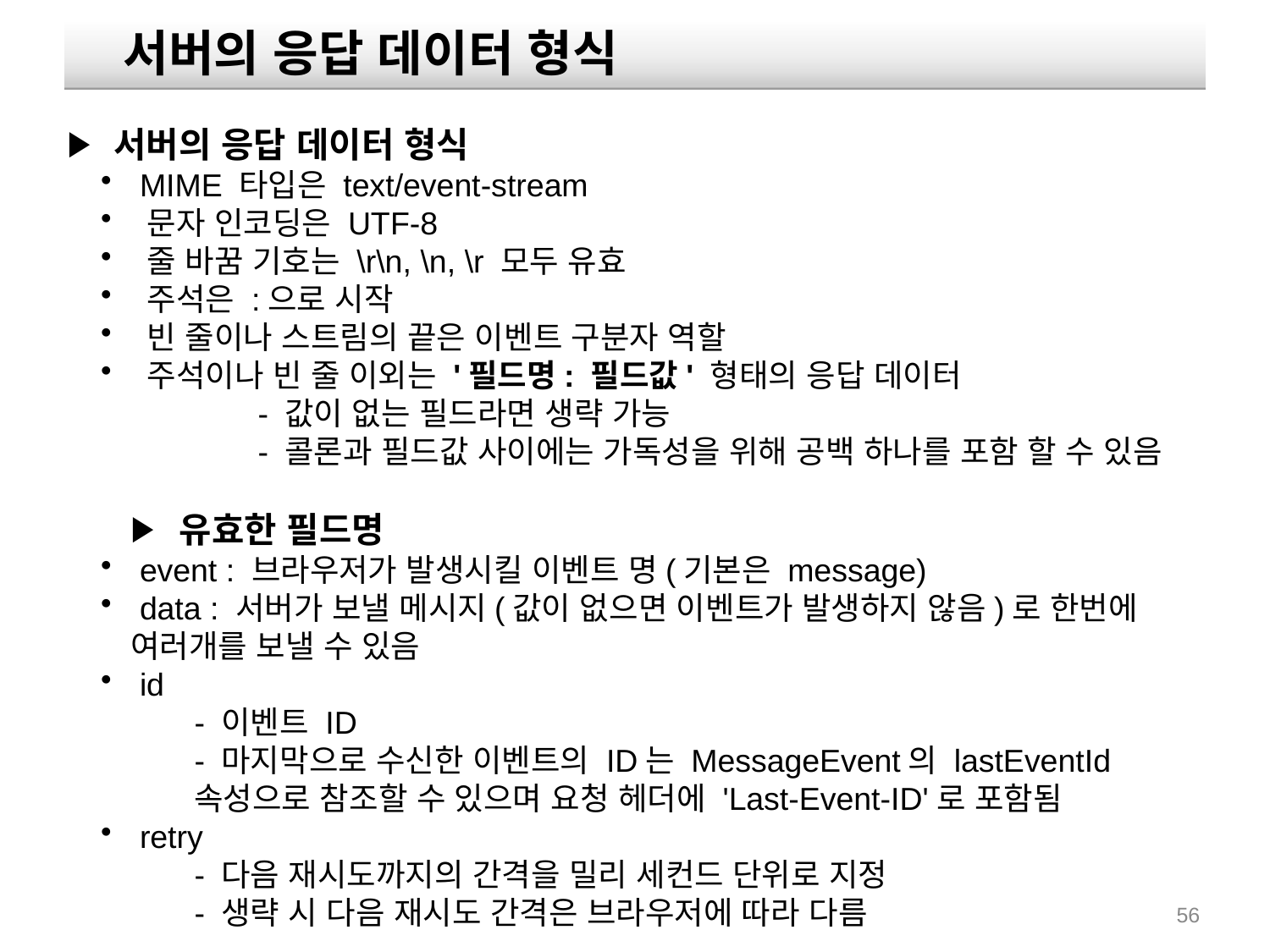

서버의 응답 데이터 형식
 서버의 응답 데이터 형식
 MIME 타입은 text/event-stream
 문자 인코딩은 UTF-8
 줄 바꿈 기호는 \r\n, \n, \r 모두 유효
 주석은 :으로 시작
 빈 줄이나 스트림의 끝은 이벤트 구분자 역할
 주석이나 빈 줄 이외는 '필드명: 필드값' 형태의 응답 데이터
	- 값이 없는 필드라면 생략 가능
	- 콜론과 필드값 사이에는 가독성을 위해 공백 하나를 포함 할 수 있음
 유효한 필드명
 event : 브라우저가 발생시킬 이벤트 명(기본은 message)
 data : 서버가 보낼 메시지(값이 없으면 이벤트가 발생하지 않음)로 한번에 여러개를 보낼 수 있음
 id
- 이벤트 ID
- 마지막으로 수신한 이벤트의 ID는 MessageEvent의 lastEventId 속성으로 참조할 수 있으며 요청 헤더에 'Last-Event-ID'로 포함됨
 retry
- 다음 재시도까지의 간격을 밀리 세컨드 단위로 지정
- 생략 시 다음 재시도 간격은 브라우저에 따라 다름
56